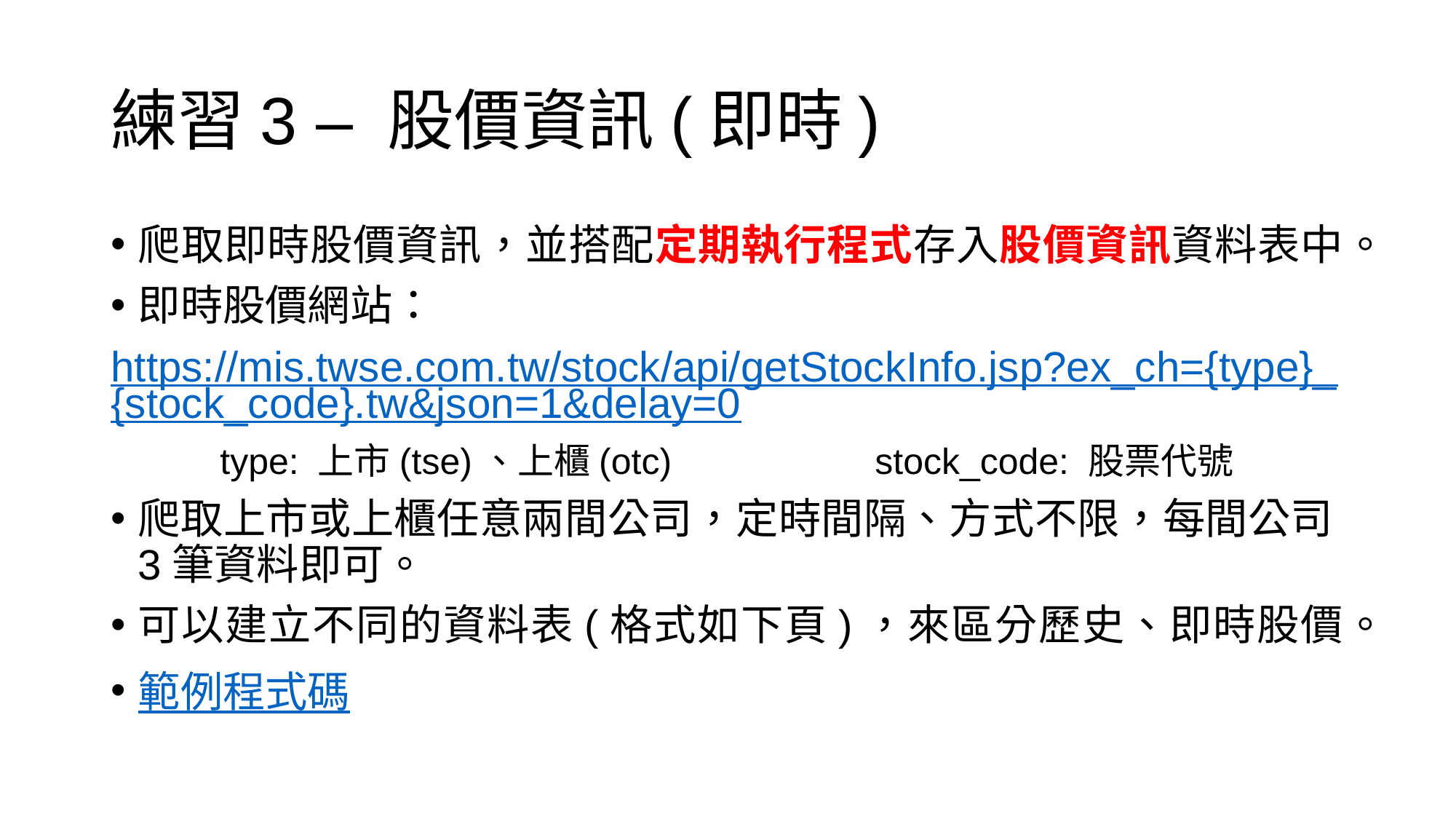

# 練習3 – 股價資訊(即時)
爬取即時股價資訊，並搭配定期執行程式存入股價資訊資料表中。
即時股價網站：
https://mis.twse.com.tw/stock/api/getStockInfo.jsp?ex_ch={type}_{stock_code}.tw&json=1&delay=0
	type: 上市(tse)、上櫃(otc)		stock_code: 股票代號
爬取上市或上櫃任意兩間公司，定時間隔、方式不限，每間公司3筆資料即可。
可以建立不同的資料表(格式如下頁)，來區分歷史、即時股價。
範例程式碼